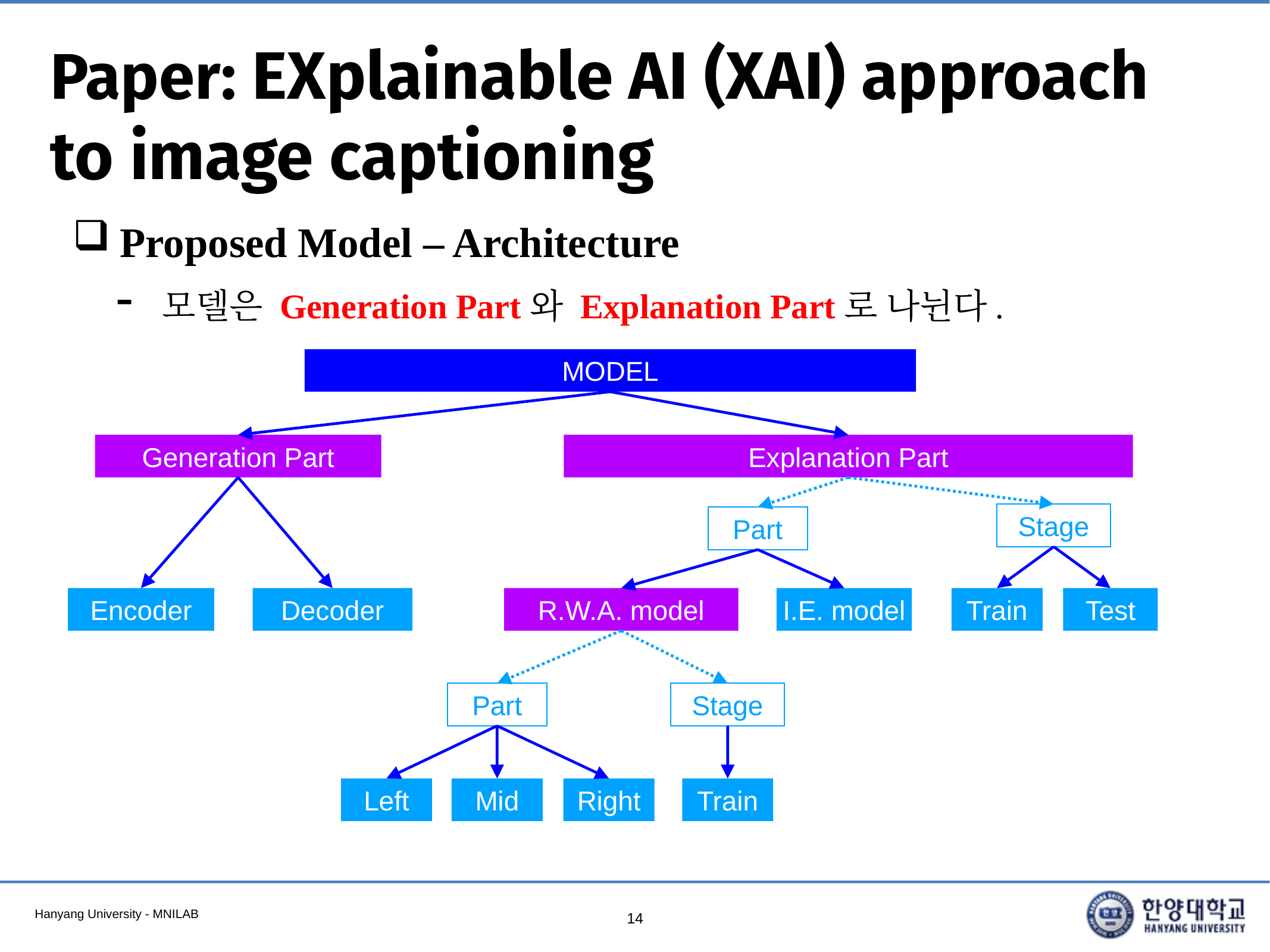

# Paper: EXplainable AI (XAI) approach to image captioning
Proposed Model – Architecture
모델은 Generation Part와 Explanation Part로 나뉜다.
MODEL
Generation Part
Explanation Part
Stage
Part
Encoder
Decoder
R.W.A. model
I.E. model
Train
Test
Part
Stage
Left
Mid
Right
Train
14